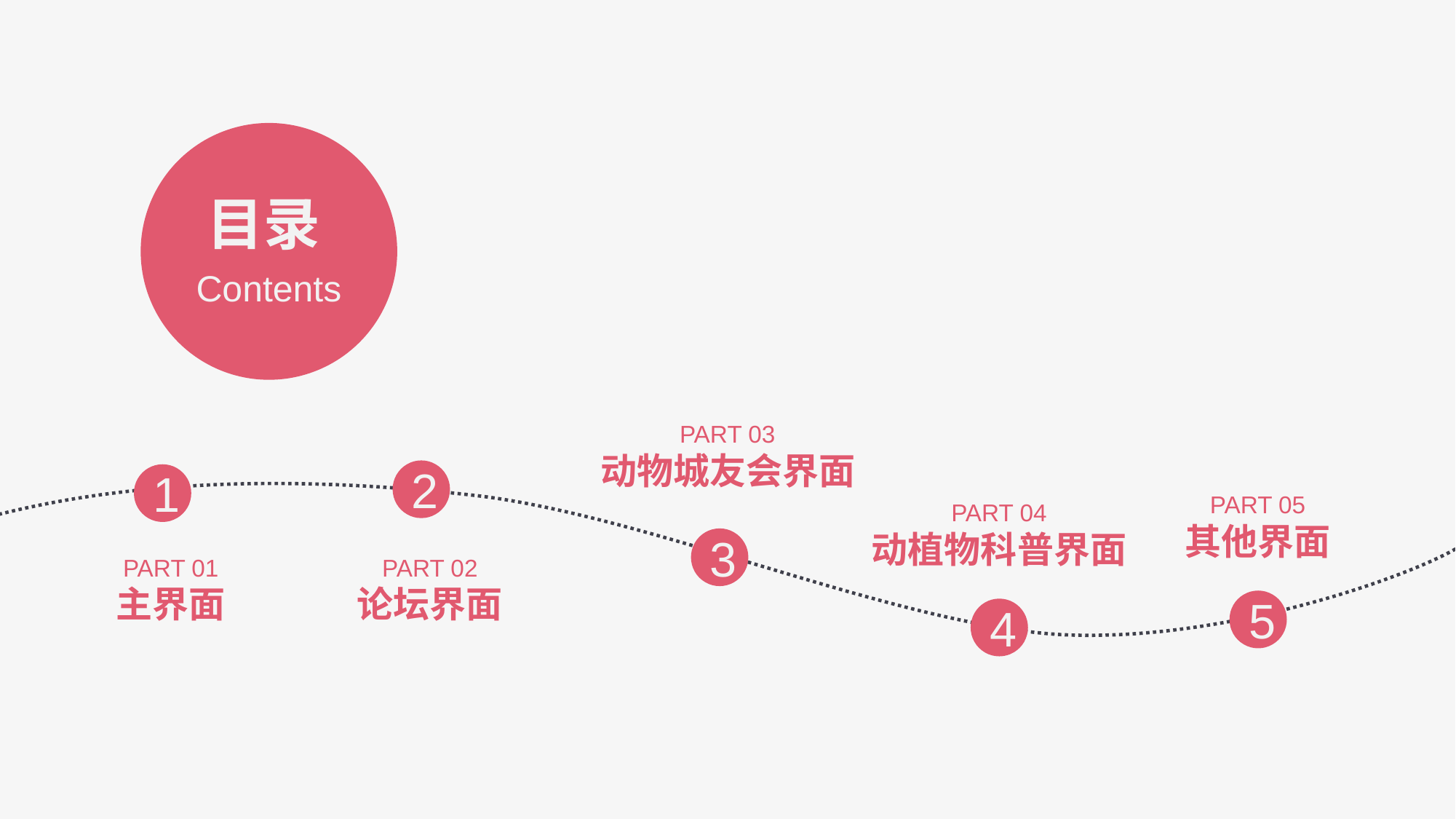

目录
Contents
PART 03
动物城友会界面
2
1
PART 05
其他界面

PART 04
动植物科普界面
3
PART 01
主界面
PART 02
论坛界面
5
4
延时符